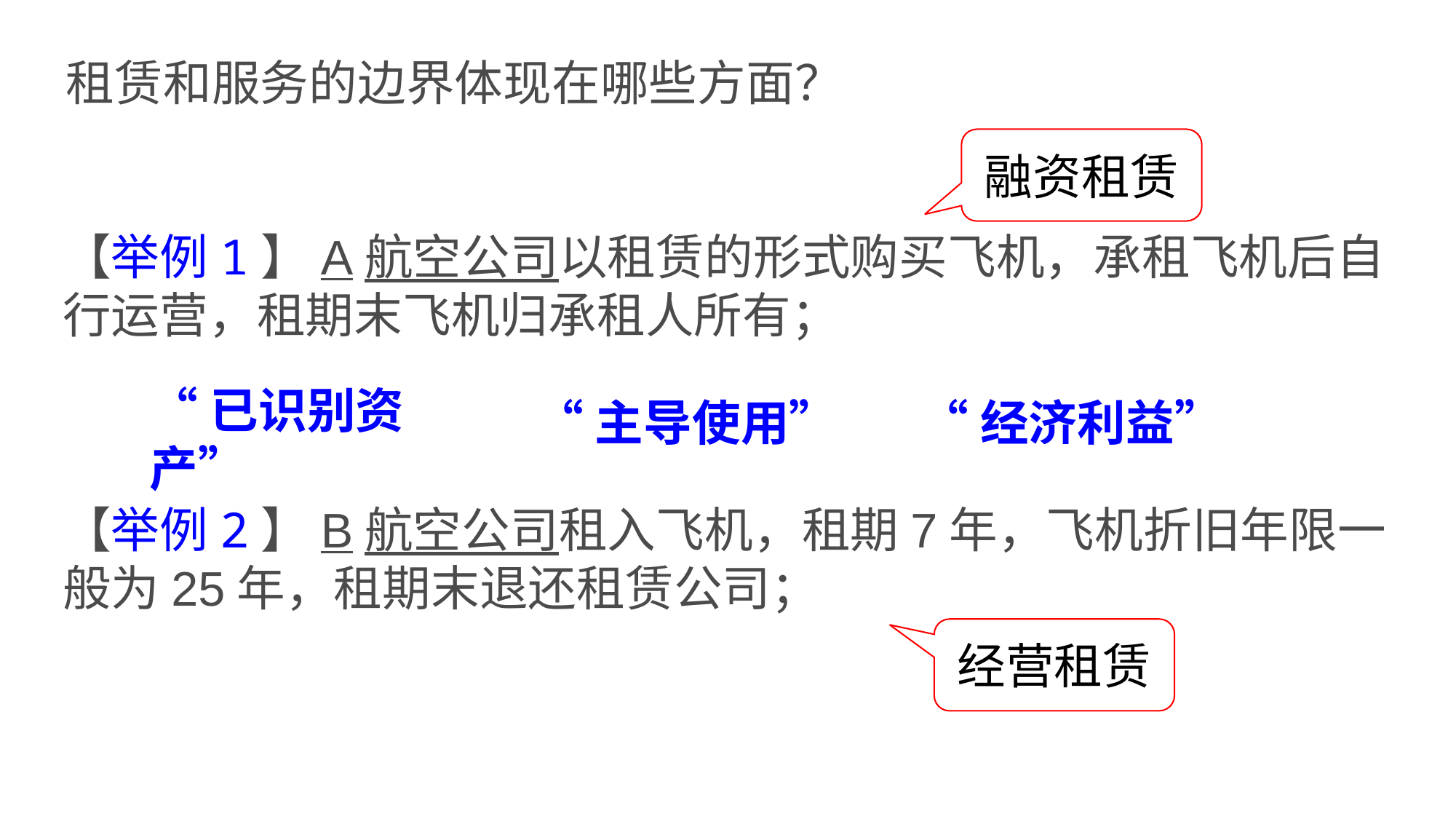

租赁和服务的边界体现在哪些方面？
融资租赁
【举例1】A航空公司以租赁的形式购买飞机，承租飞机后自行运营，租期末飞机归承租人所有；
“已识别资产”
“主导使用”
“经济利益”
【举例2】B航空公司租入飞机，租期7年，飞机折旧年限一般为25年，租期末退还租赁公司；
经营租赁